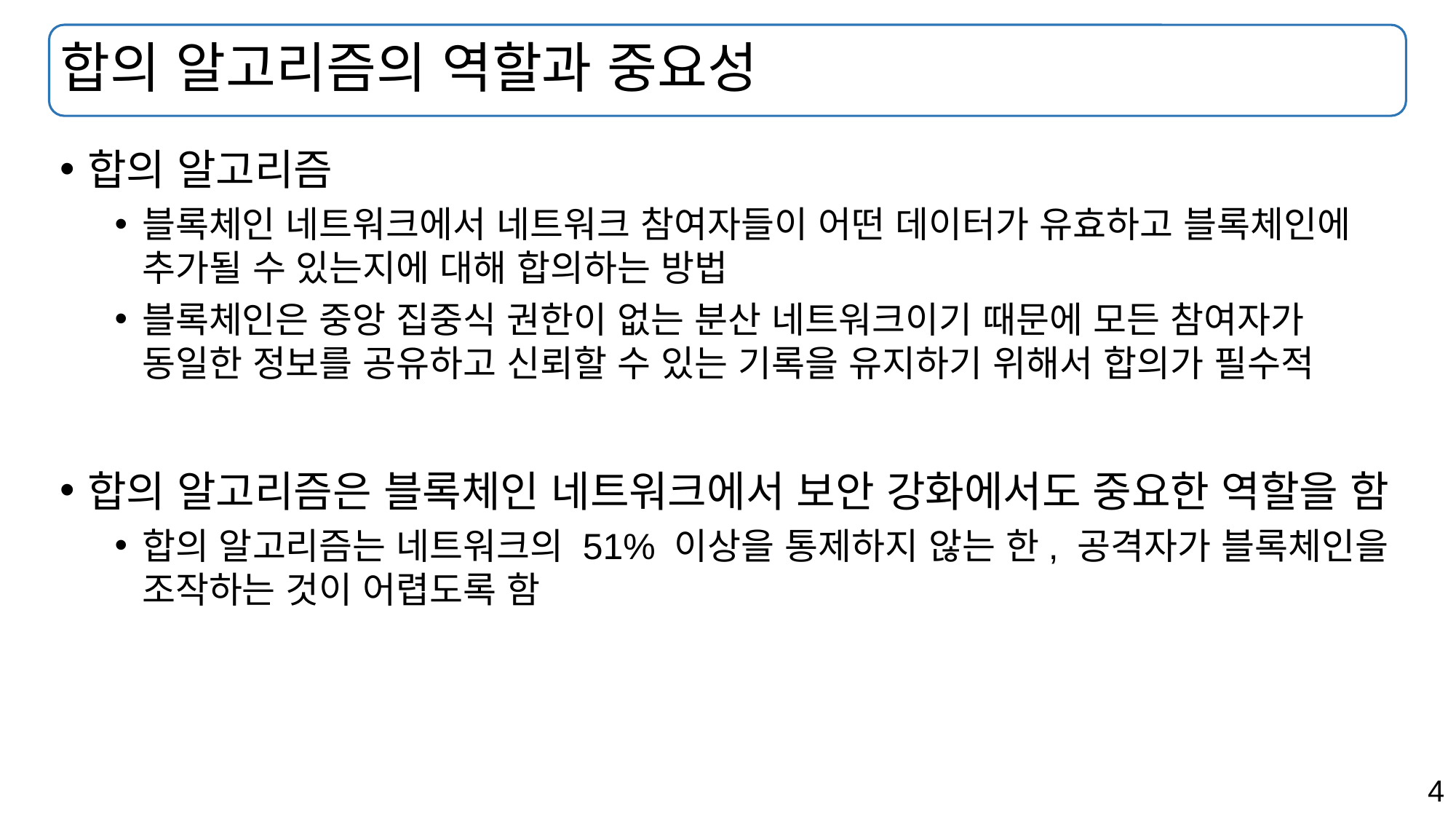

# 합의 알고리즘의 역할과 중요성
합의 알고리즘
블록체인 네트워크에서 네트워크 참여자들이 어떤 데이터가 유효하고 블록체인에 추가될 수 있는지에 대해 합의하는 방법
블록체인은 중앙 집중식 권한이 없는 분산 네트워크이기 때문에 모든 참여자가 동일한 정보를 공유하고 신뢰할 수 있는 기록을 유지하기 위해서 합의가 필수적

합의 알고리즘은 블록체인 네트워크에서 보안 강화에서도 중요한 역할을 함
합의 알고리즘는 네트워크의 51% 이상을 통제하지 않는 한, 공격자가 블록체인을 조작하는 것이 어렵도록 함